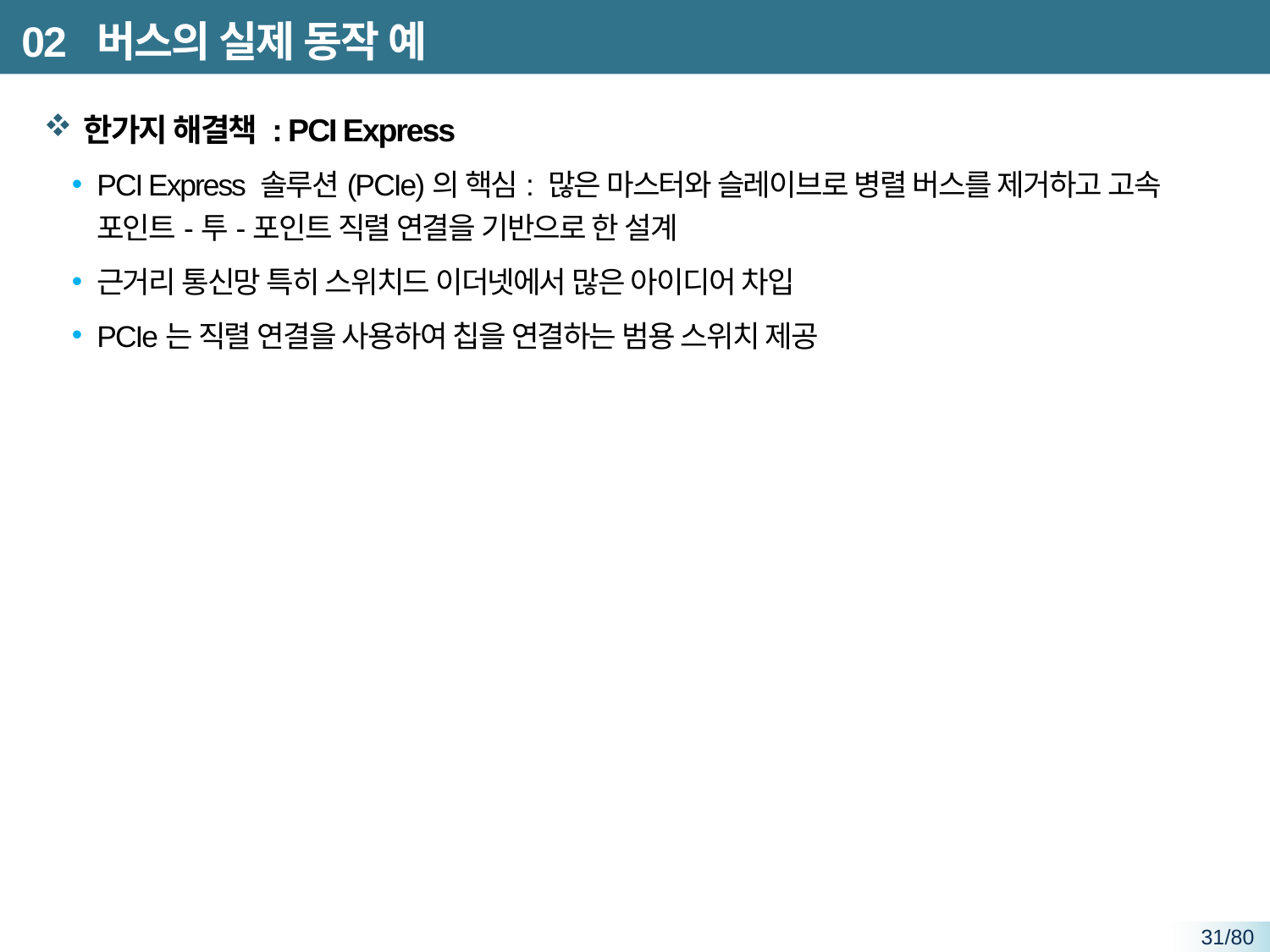

# 02  버스의 실제 동작 예
한가지 해결책 : PCI Express
PCI Express 솔루션(PCIe)의 핵심: 많은 마스터와 슬레이브로 병렬 버스를 제거하고 고속 포인트-투-포인트 직렬 연결을 기반으로 한 설계
근거리 통신망 특히 스위치드 이더넷에서 많은 아이디어 차입
PCIe는 직렬 연결을 사용하여 칩을 연결하는 범용 스위치 제공